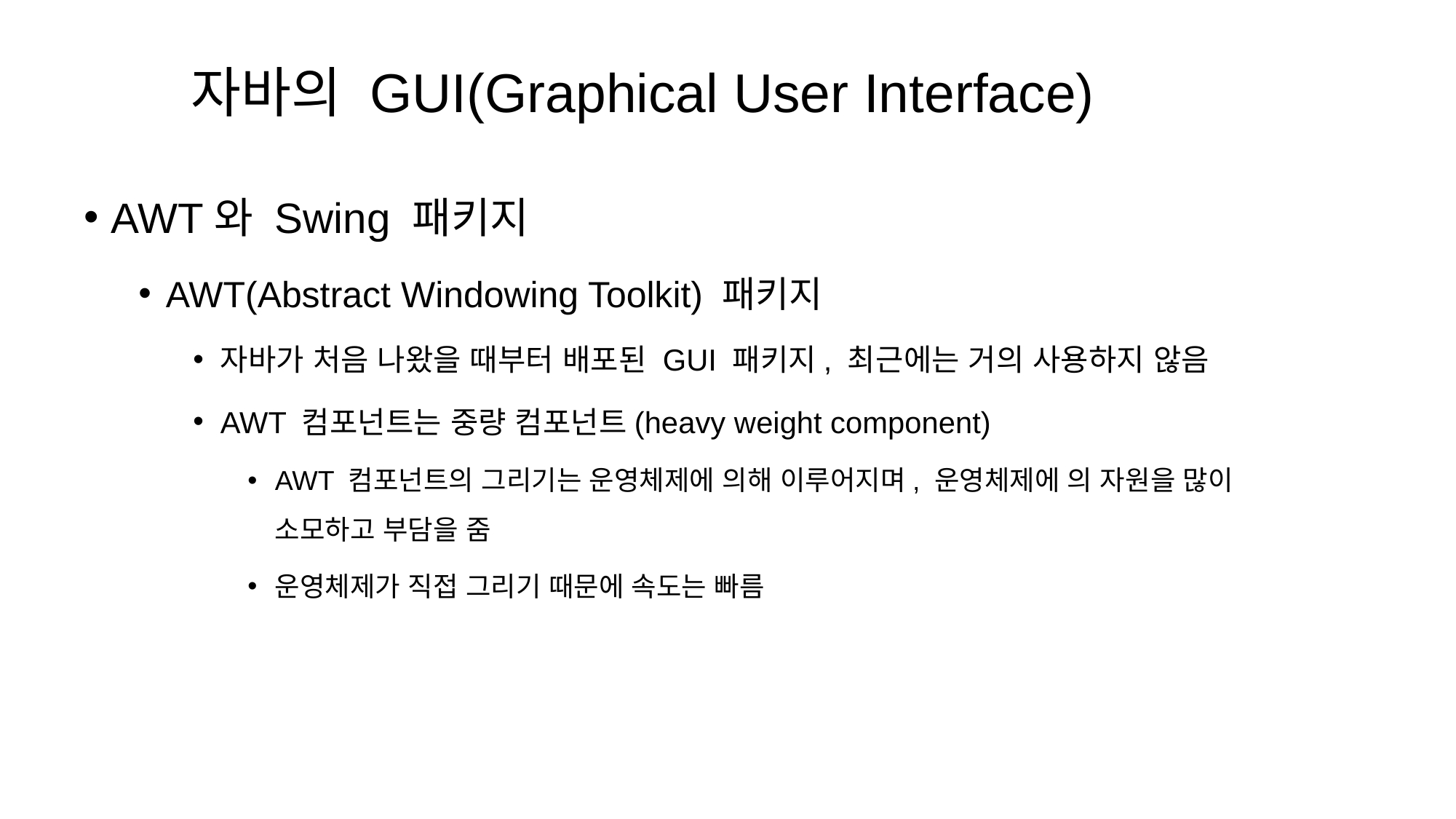

자바의 GUI(Graphical User Interface)
AWT와 Swing 패키지
AWT(Abstract Windowing Toolkit) 패키지
자바가 처음 나왔을 때부터 배포된 GUI 패키지, 최근에는 거의 사용하지 않음
AWT 컴포넌트는 중량 컴포넌트(heavy weight component)
AWT 컴포넌트의 그리기는 운영체제에 의해 이루어지며, 운영체제에 의 자원을 많이 소모하고 부담을 줌
운영체제가 직접 그리기 때문에 속도는 빠름